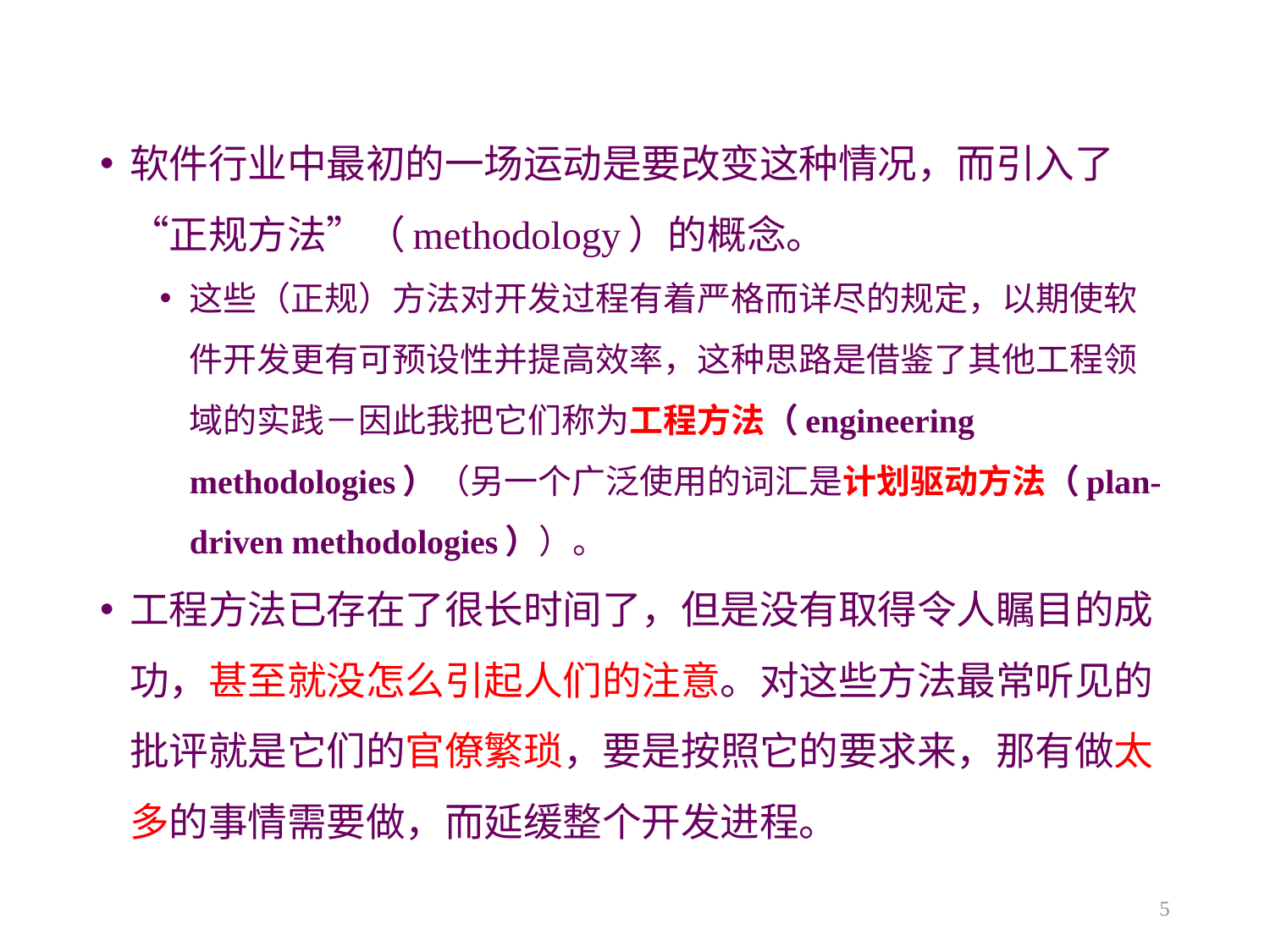

软件行业中最初的一场运动是要改变这种情况，而引入了“正规方法”（methodology）的概念。
这些（正规）方法对开发过程有着严格而详尽的规定，以期使软件开发更有可预设性并提高效率，这种思路是借鉴了其他工程领域的实践－因此我把它们称为工程方法（engineering methodologies）（另一个广泛使用的词汇是计划驱动方法（plan-driven methodologies））。
工程方法已存在了很长时间了，但是没有取得令人瞩目的成功，甚至就没怎么引起人们的注意。对这些方法最常听见的批评就是它们的官僚繁琐，要是按照它的要求来，那有做太多的事情需要做，而延缓整个开发进程。

5